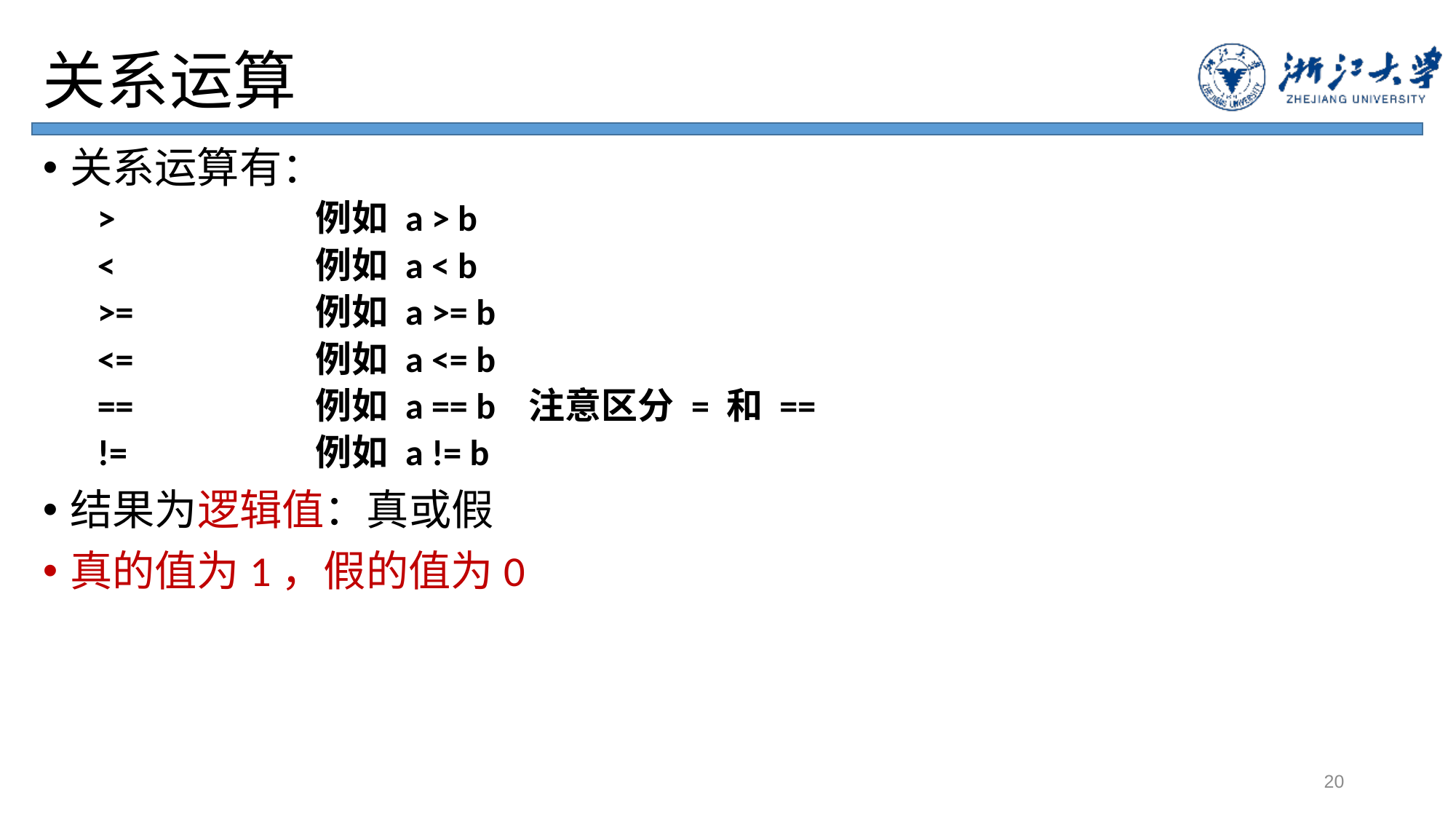

# 关系运算
关系运算有：
>		例如 a > b
<		例如 a < b
>=		例如 a >= b
<=		例如 a <= b
==		例如 a == b   注意区分 = 和 ==
!=		例如 a != b
结果为逻辑值：真或假
真的值为1，假的值为0

20